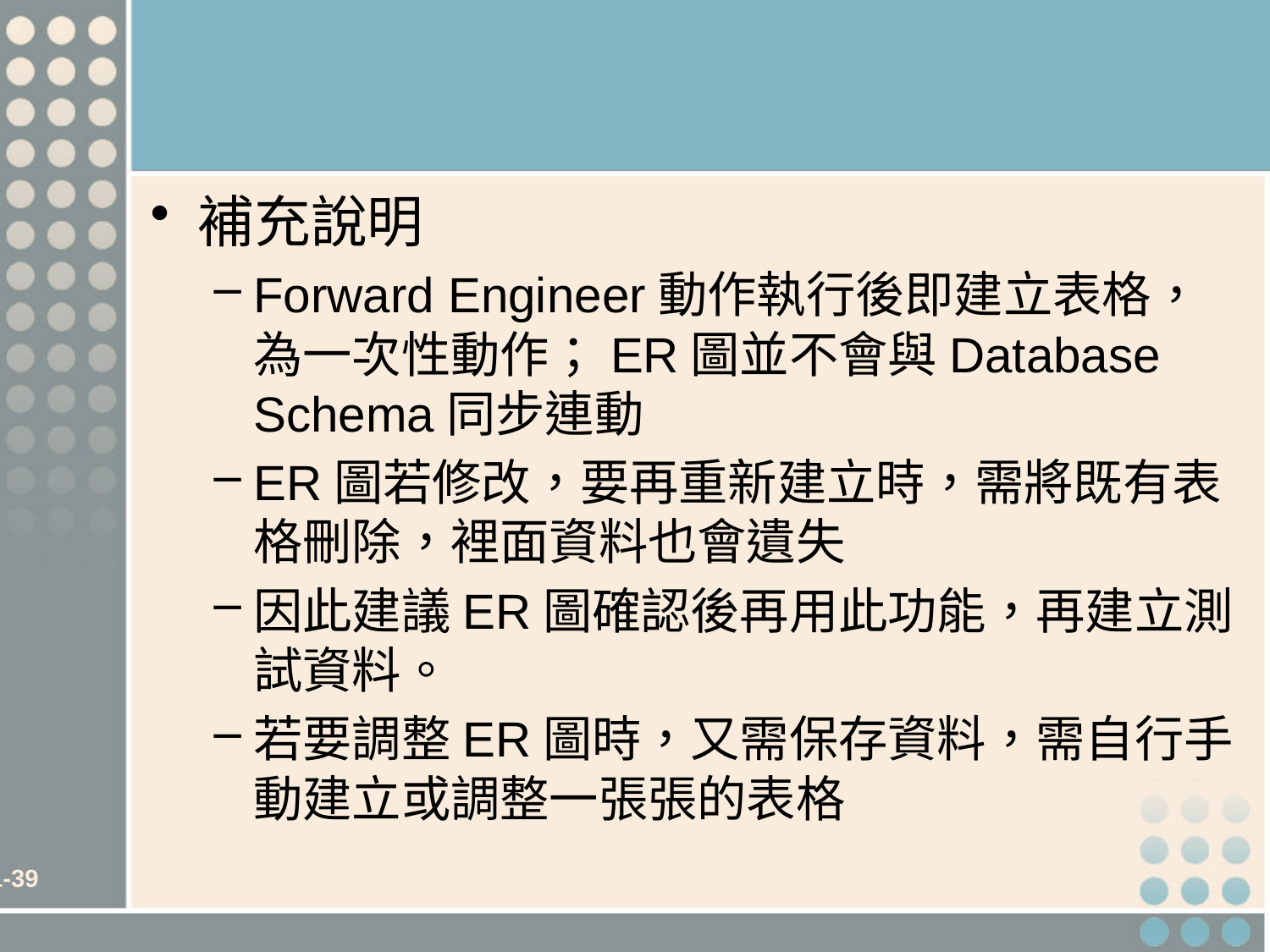

#
補充說明
Forward Engineer動作執行後即建立表格，為一次性動作；ER圖並不會與Database Schema同步連動
ER圖若修改，要再重新建立時，需將既有表格刪除，裡面資料也會遺失
因此建議ER圖確認後再用此功能，再建立測試資料。
若要調整ER圖時，又需保存資料，需自行手動建立或調整一張張的表格